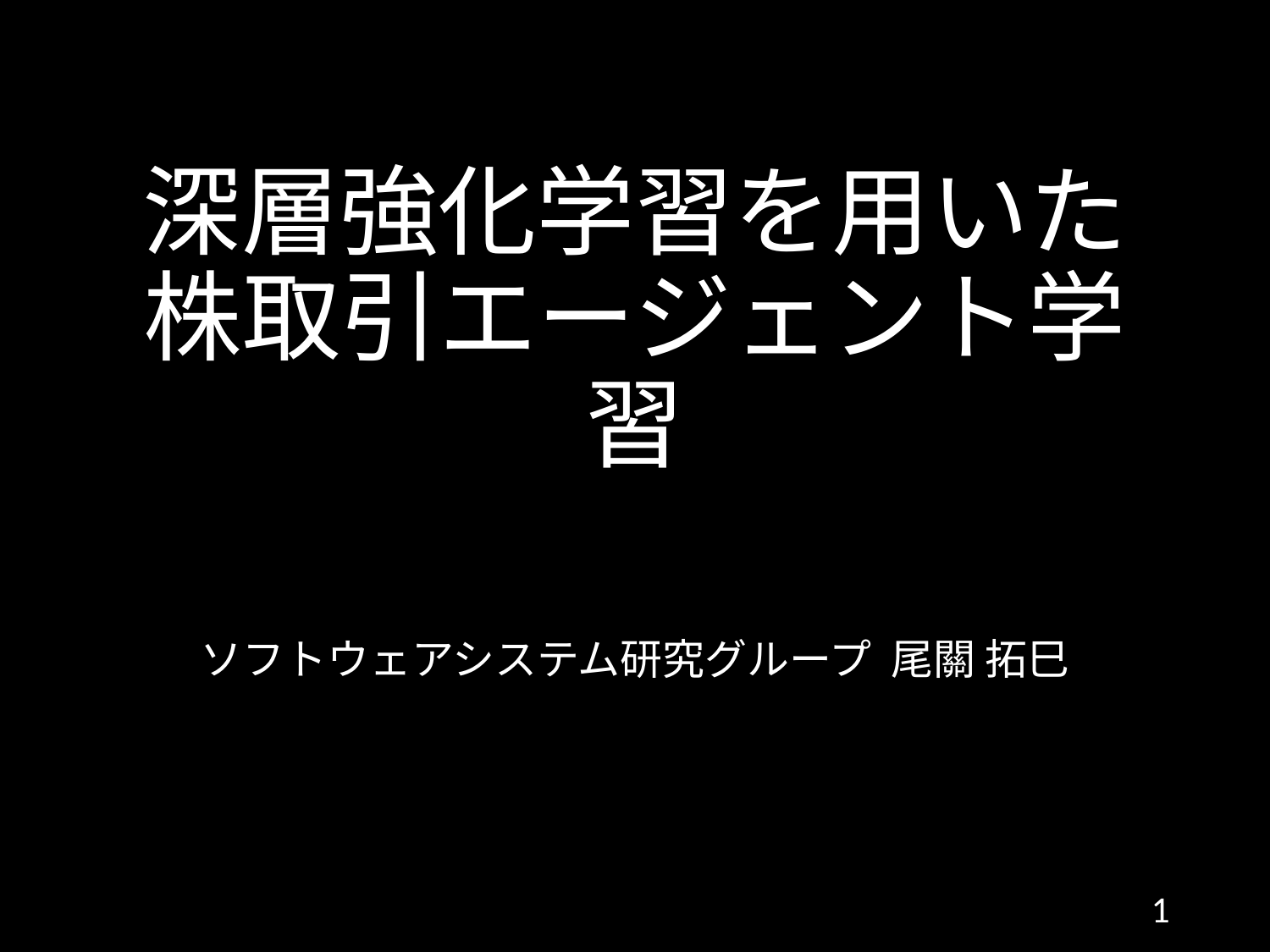

# 深層強化学習を用いた株取引エージェント学習

ソフトウェアシステム研究グループ  尾關 拓巳
1